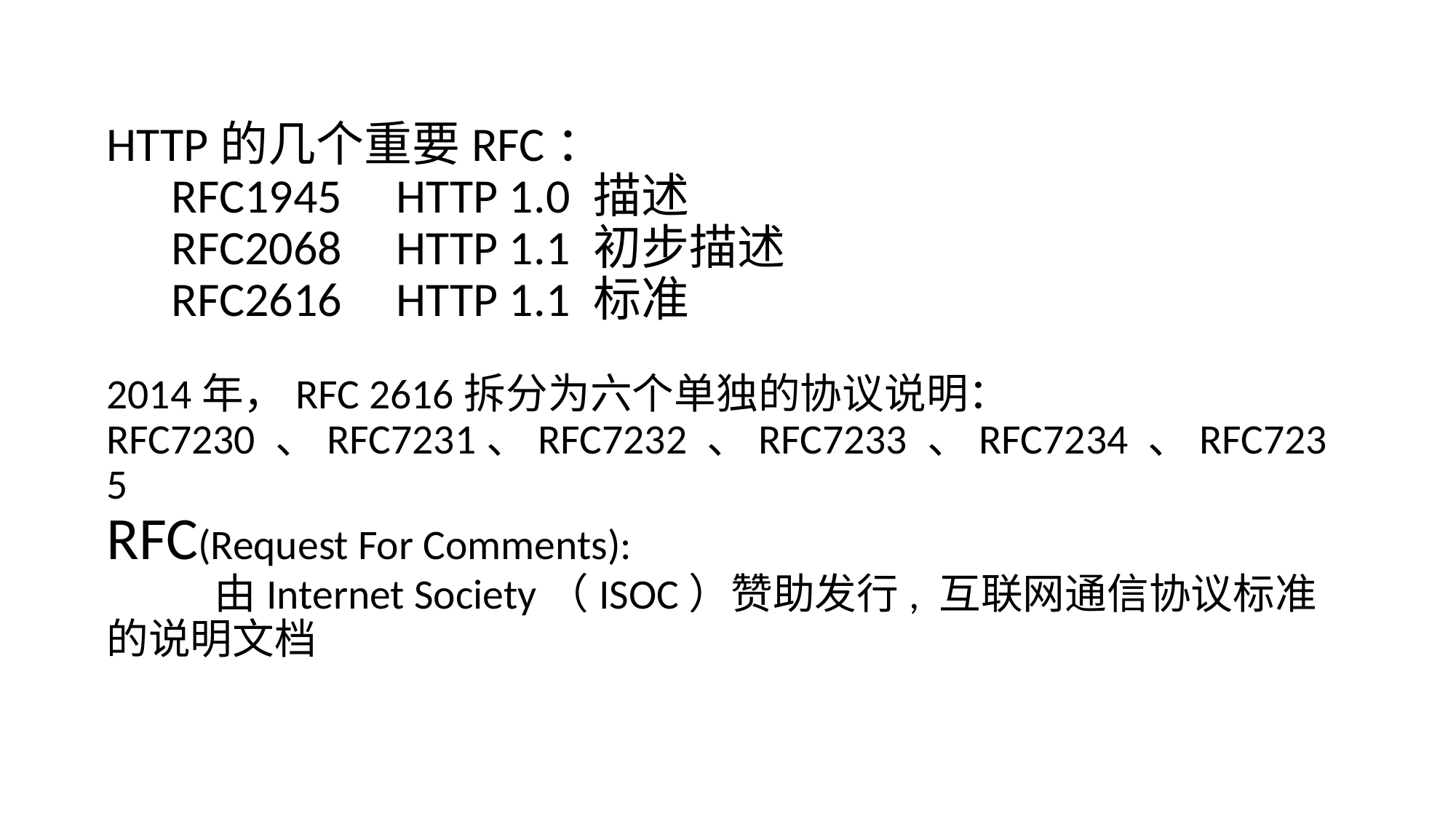

# HTTP的几个重要RFC： RFC1945     HTTP 1.0 描述 RFC2068     HTTP 1.1 初步描述 RFC2616     HTTP 1.1 标准 2014年，RFC 2616拆分为六个单独的协议说明： RFC7230 、RFC7231、RFC7232 、RFC7233 、RFC7234 、RFC7235 RFC(Request For Comments): 由Internet Society（ISOC）赞助发行, 互联网通信协议标准的说明文档